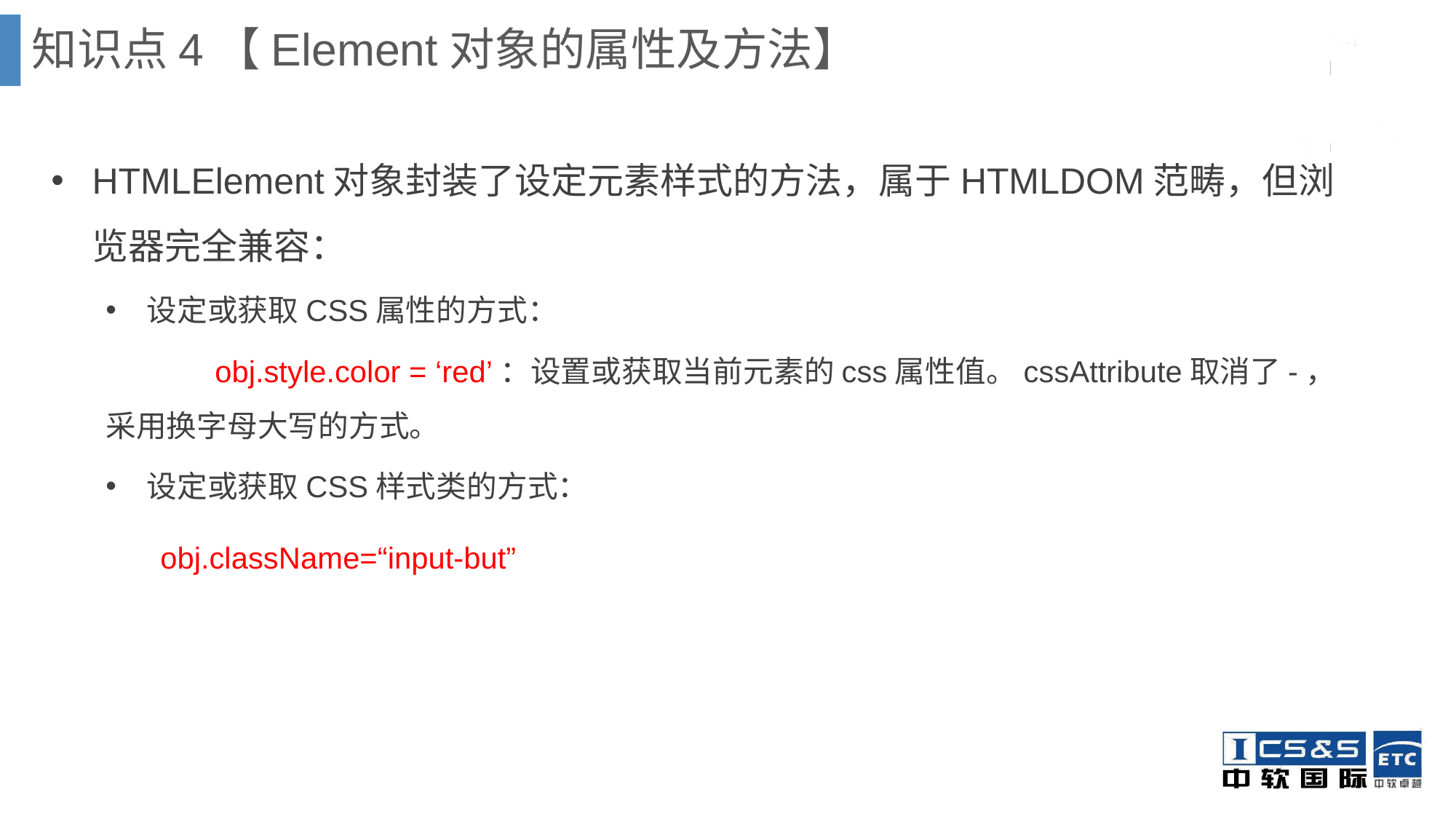

知识点4【Element对象的属性及方法】
HTMLElement对象封装了设定元素样式的方法，属于HTMLDOM范畴，但浏览器完全兼容：
设定或获取CSS属性的方式：
	obj.style.color = ‘red’：设置或获取当前元素的css属性值。cssAttribute取消了-，采用换字母大写的方式。
设定或获取CSS样式类的方式：
	obj.className=“input-but”